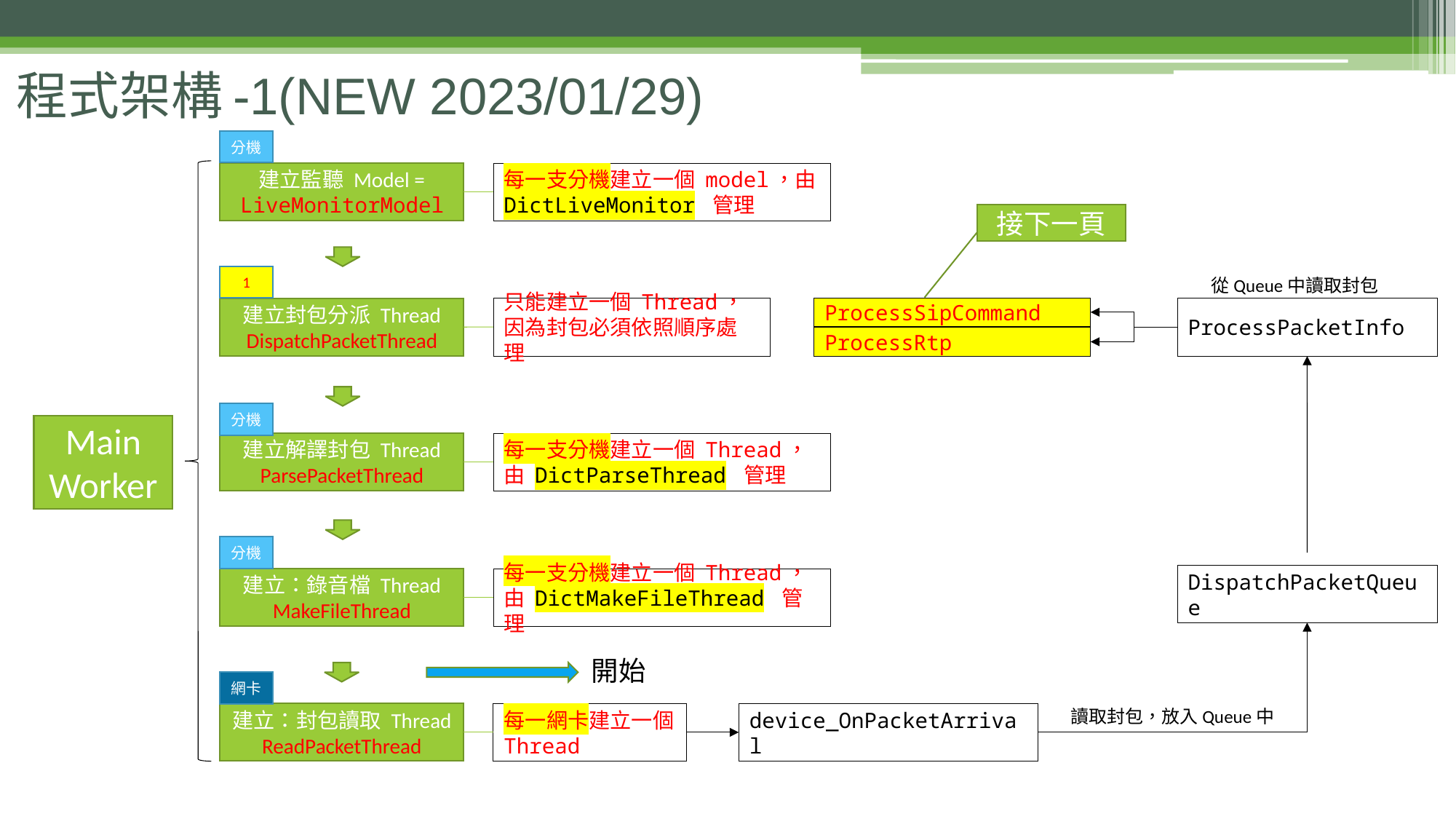

# 程式架構-1(NEW 2023/01/29)
分機

每一支分機建立一個 model，由 DictLiveMonitor 管理
建立監聽 Model = LiveMonitorModel
接下一頁

1
從Queue中讀取封包
ProcessSipCommand
只能建立一個 Thread，因為封包必須依照順序處理
ProcessPacketInfo
建立封包分派 Thread
DispatchPacketThread
ProcessRtp

分機
Main Worker
每一支分機建立一個 Thread，由 DictParseThread 管理
建立解譯封包 Thread
ParsePacketThread

分機
DispatchPacketQueue
建立：錄音檔 Thread
MakeFileThread
每一支分機建立一個 Thread，由 DictMakeFileThread 管理

開始

網卡
讀取封包，放入Queue中
device_OnPacketArrival
建立：封包讀取 Thread
ReadPacketThread
每一網卡建立一個 Thread